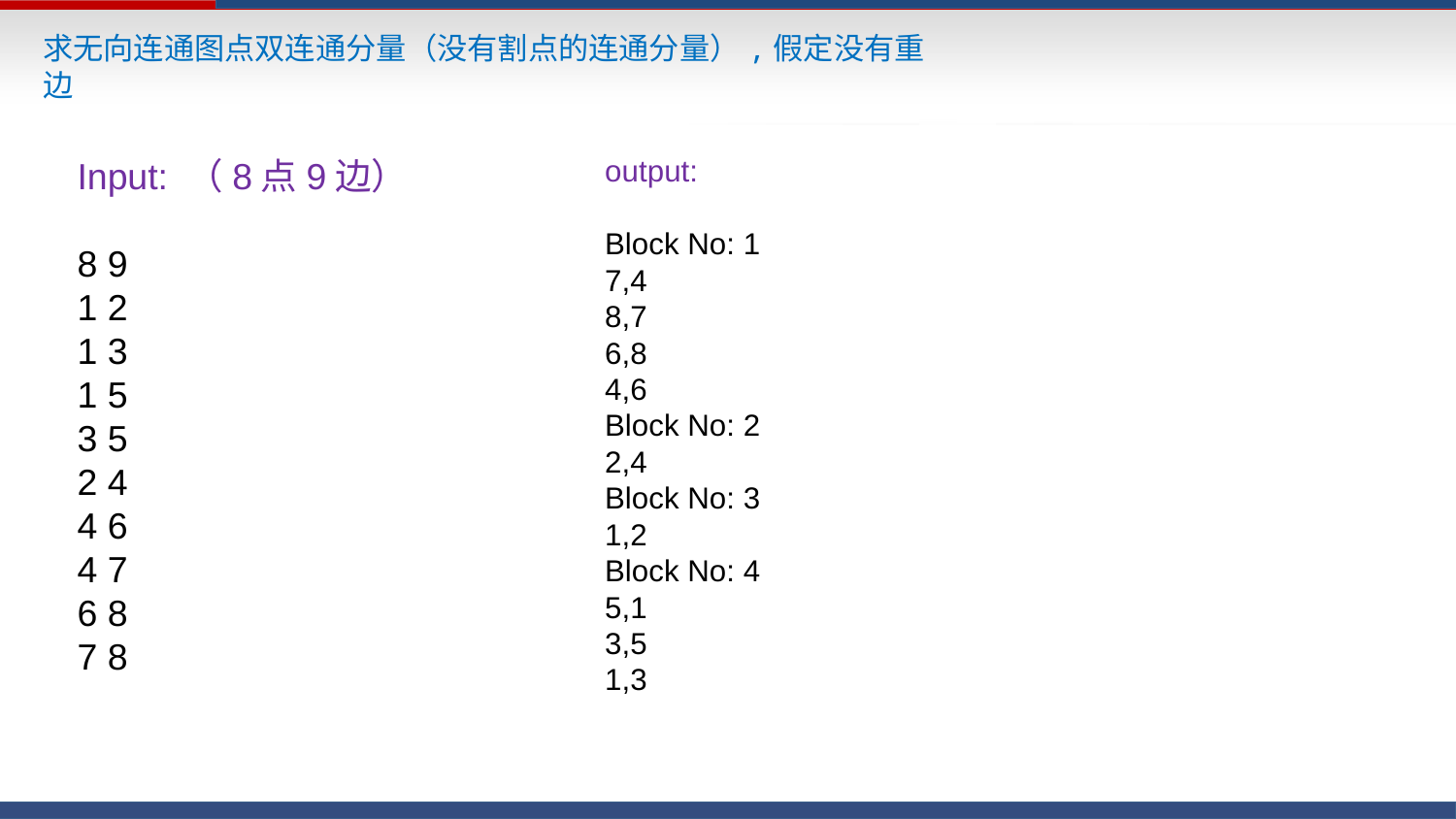

求无向连通图点双连通分量（没有割点的连通分量）,假定没有重边
output:

Block No: 1
7,4
8,7
6,8
4,6
Block No: 2
2,4
Block No: 3
1,2
Block No: 4
5,1
3,5
1,3
Input: （8点9边）

8 9
1 2
1 3
1 5
3 5
2 4
4 6
4 7
6 8
7 8